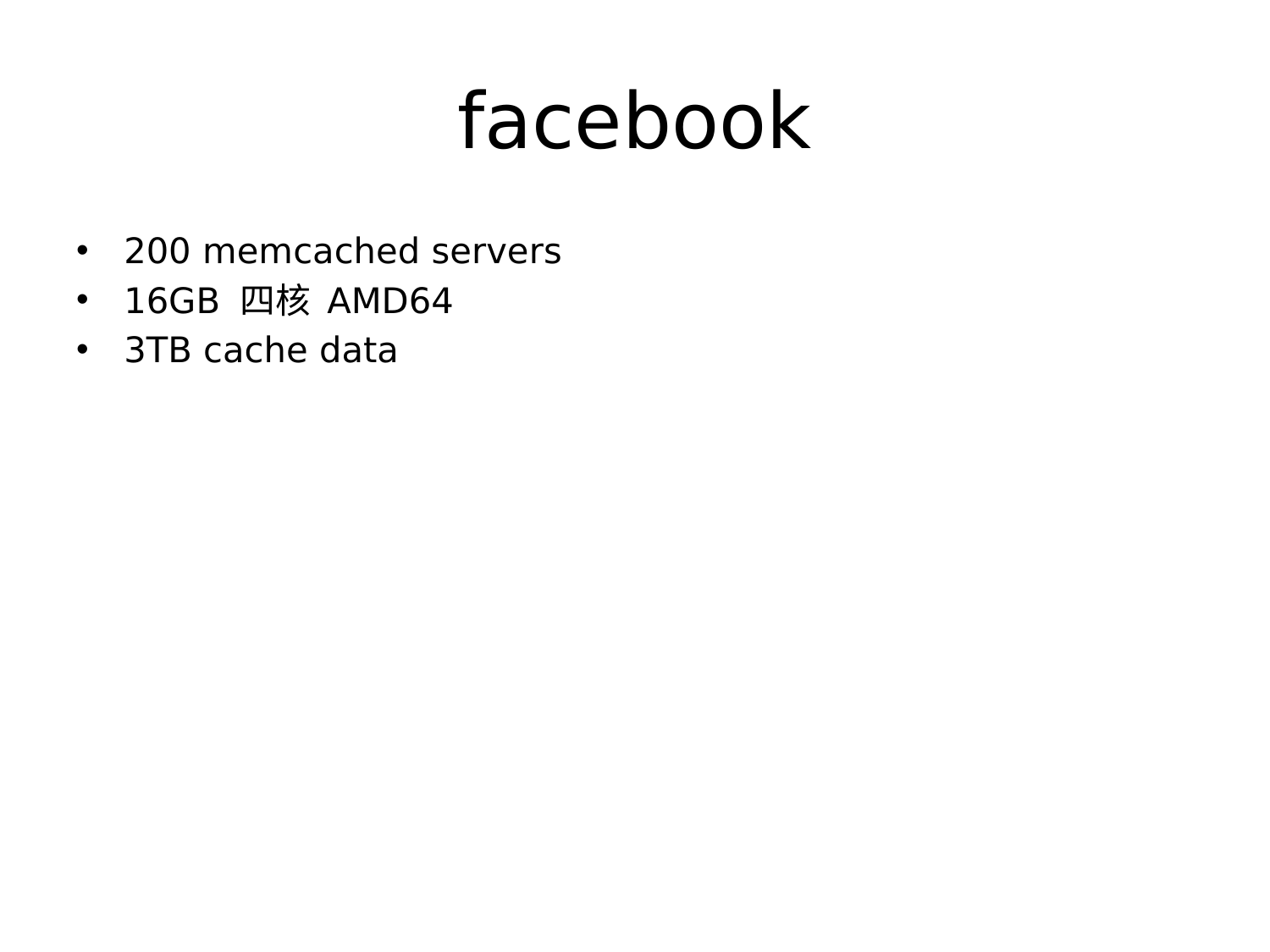

# facebook
200 memcached servers
16GB 四核 AMD64
3TB cache data